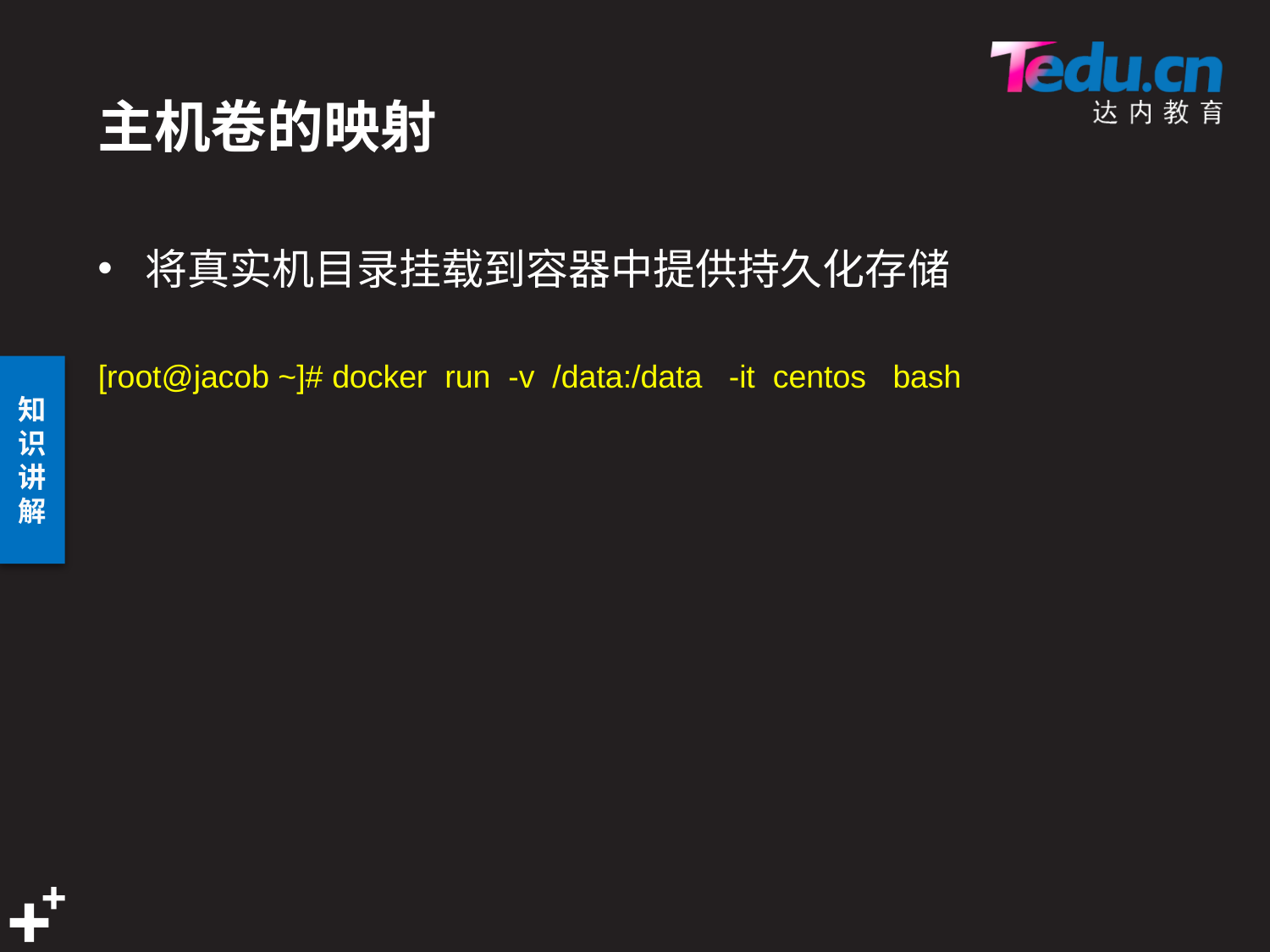

# 主机卷的映射
将真实机目录挂载到容器中提供持久化存储
[root@jacob ~]# docker  run  -v  /data:/data   -it  centos   bash